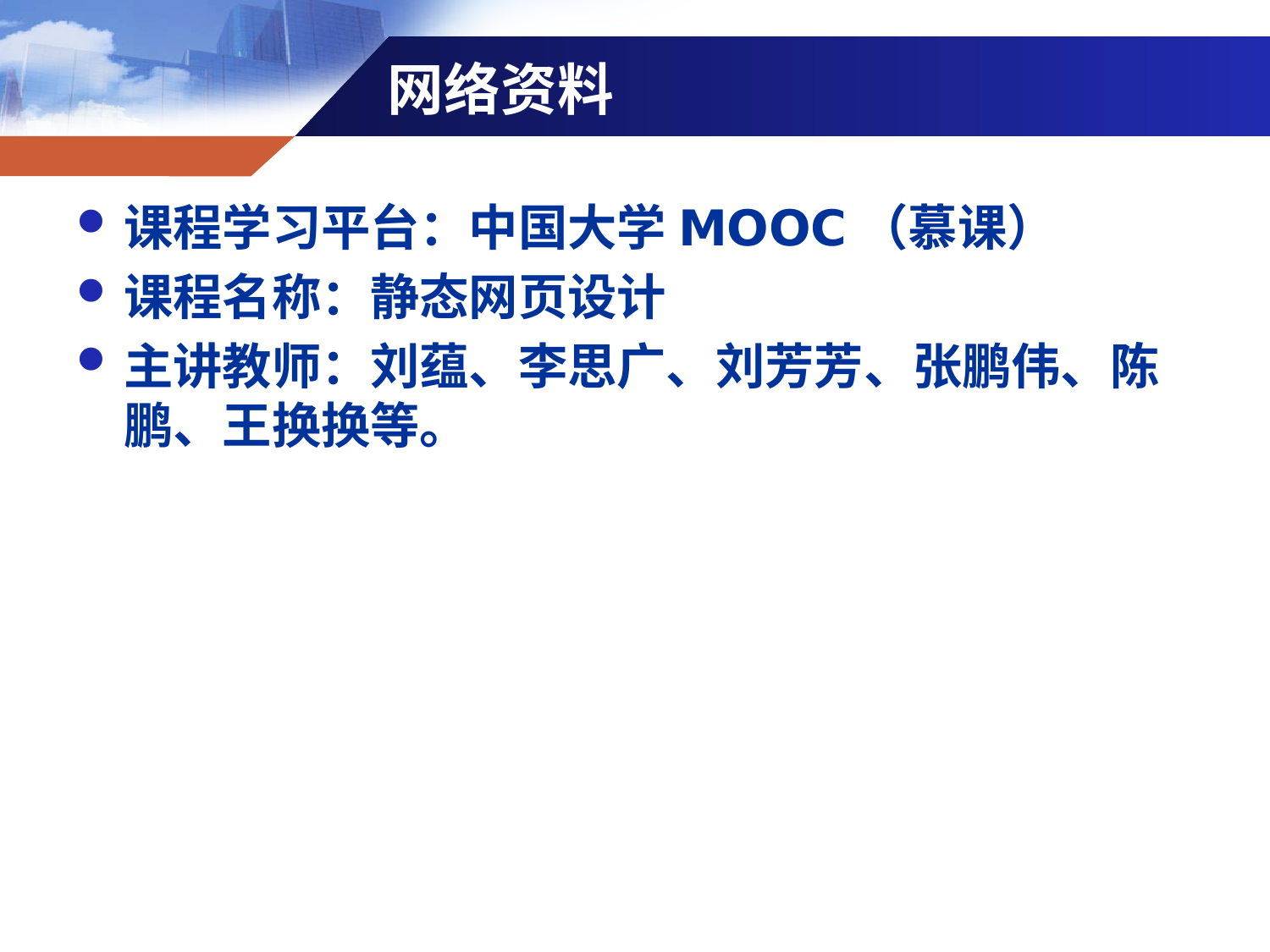

# 网络资料
课程学习平台：中国大学MOOC（慕课）
课程名称：静态网页设计
主讲教师：刘蕴、李思广、刘芳芳、张鹏伟、陈鹏、王换换等。